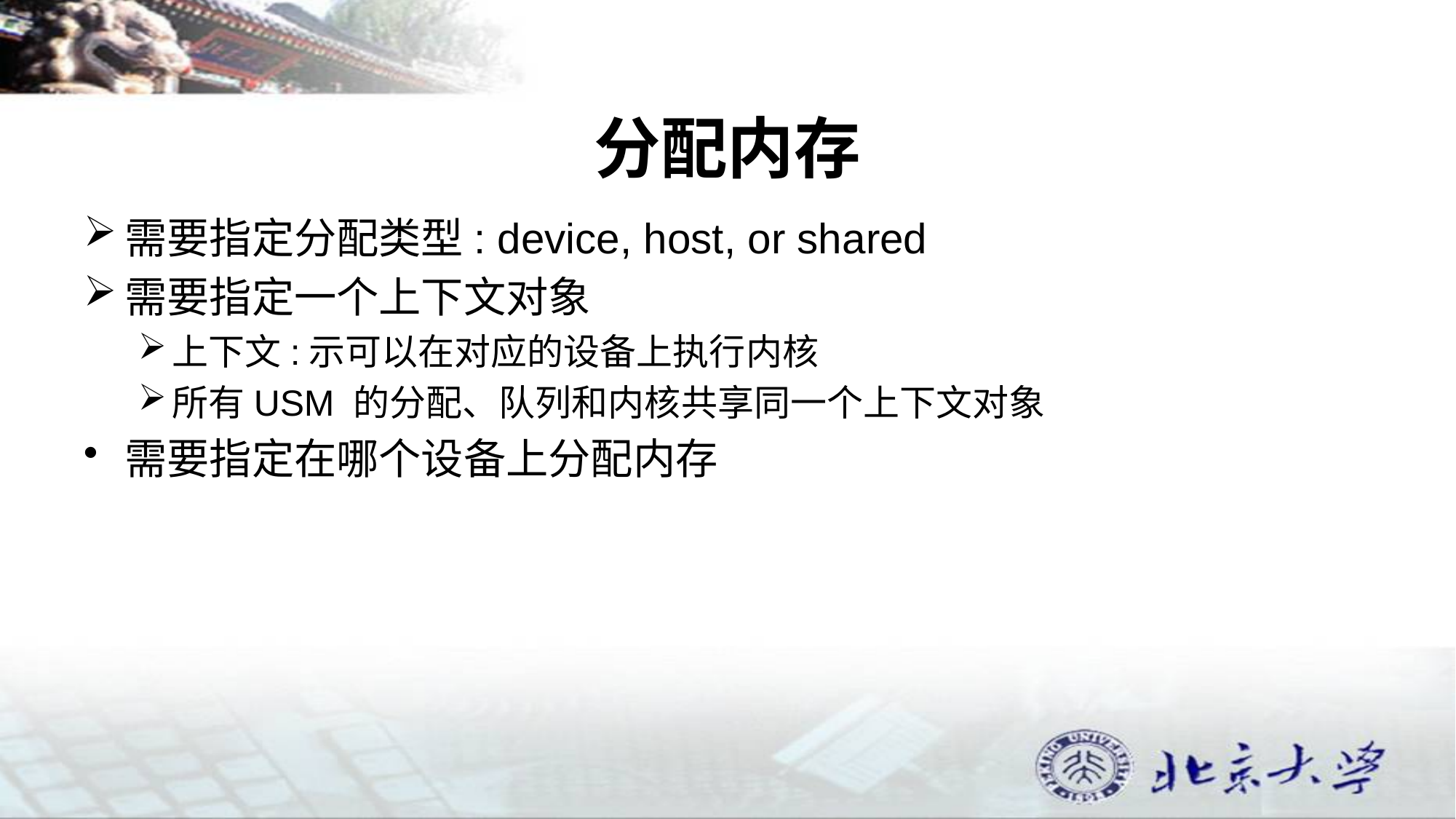

# 分配内存
需要指定分配类型: device, host, or shared
需要指定一个上下文对象
上下文:示可以在对应的设备上执行内核
所有USM 的分配、队列和内核共享同一个上下文对象
需要指定在哪个设备上分配内存